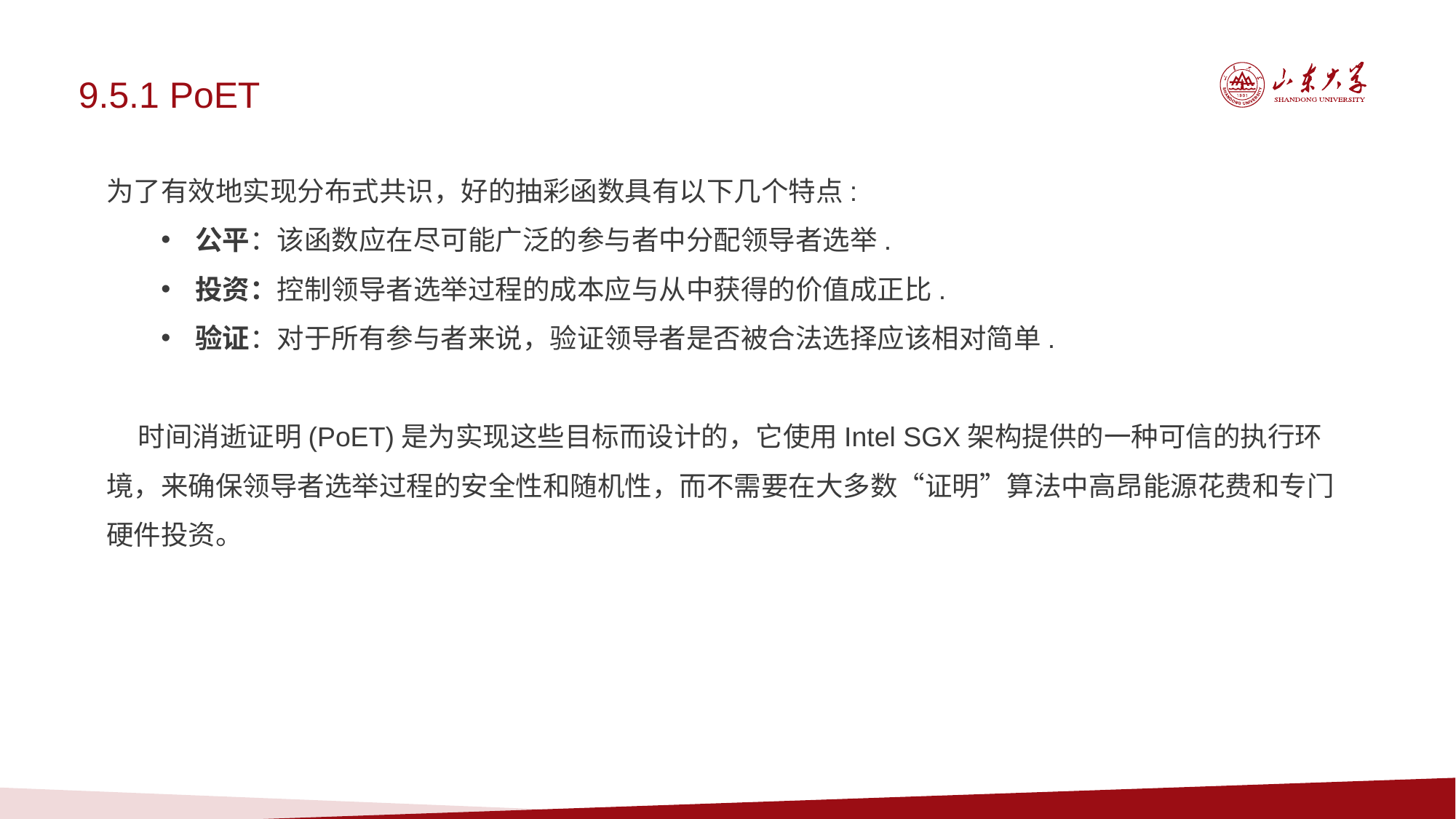

9.5.1 PoET
为了有效地实现分布式共识，好的抽彩函数具有以下几个特点:
公平：该函数应在尽可能广泛的参与者中分配领导者选举.
投资：控制领导者选举过程的成本应与从中获得的价值成正比.
验证：对于所有参与者来说，验证领导者是否被合法选择应该相对简单.

    时间消逝证明(PoET)是为实现这些目标而设计的，它使用Intel SGX架构提供的一种可信的执行环境，来确保领导者选举过程的安全性和随机性，而不需要在大多数“证明”算法中高昂能源花费和专门硬件投资。